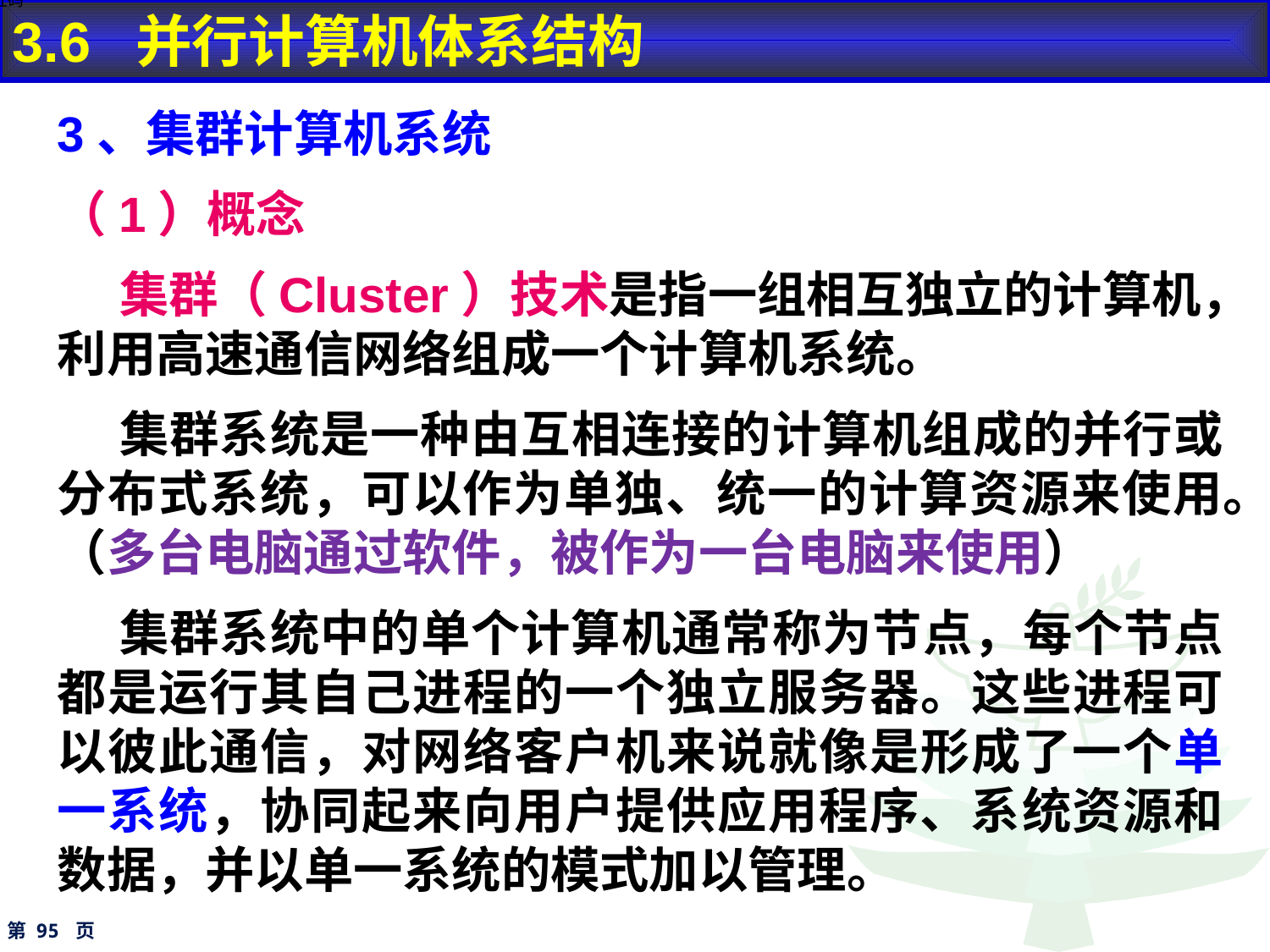

3.6  并行计算机体系结构

地址码

3、集群计算机系统
（1）概念
集群（Cluster）技术是指一组相互独立的计算机，利用高速通信网络组成一个计算机系统。
集群系统是一种由互相连接的计算机组成的并行或分布式系统，可以作为单独、统一的计算资源来使用。（多台电脑通过软件，被作为一台电脑来使用）
集群系统中的单个计算机通常称为节点，每个节点都是运行其自己进程的一个独立服务器。这些进程可以彼此通信，对网络客户机来说就像是形成了一个单一系统，协同起来向用户提供应用程序、系统资源和数据，并以单一系统的模式加以管理。